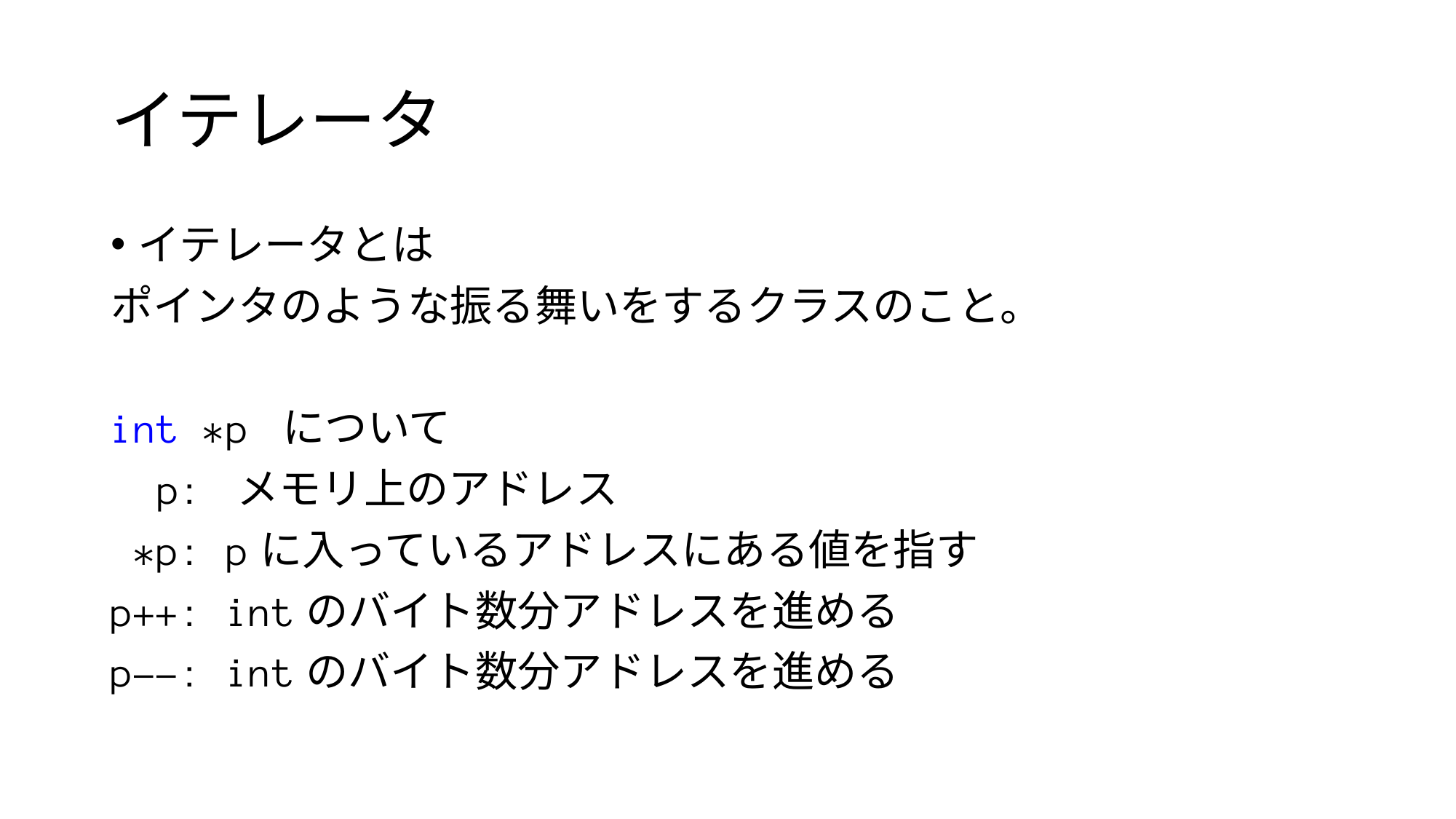

# イテレータ
イテレータとは
ポインタのような振る舞いをするクラスのこと。

int *p について
  p: メモリ上のアドレス
 *p: pに入っているアドレスにある値を指す
p++: intのバイト数分アドレスを進める
p--: intのバイト数分アドレスを進める